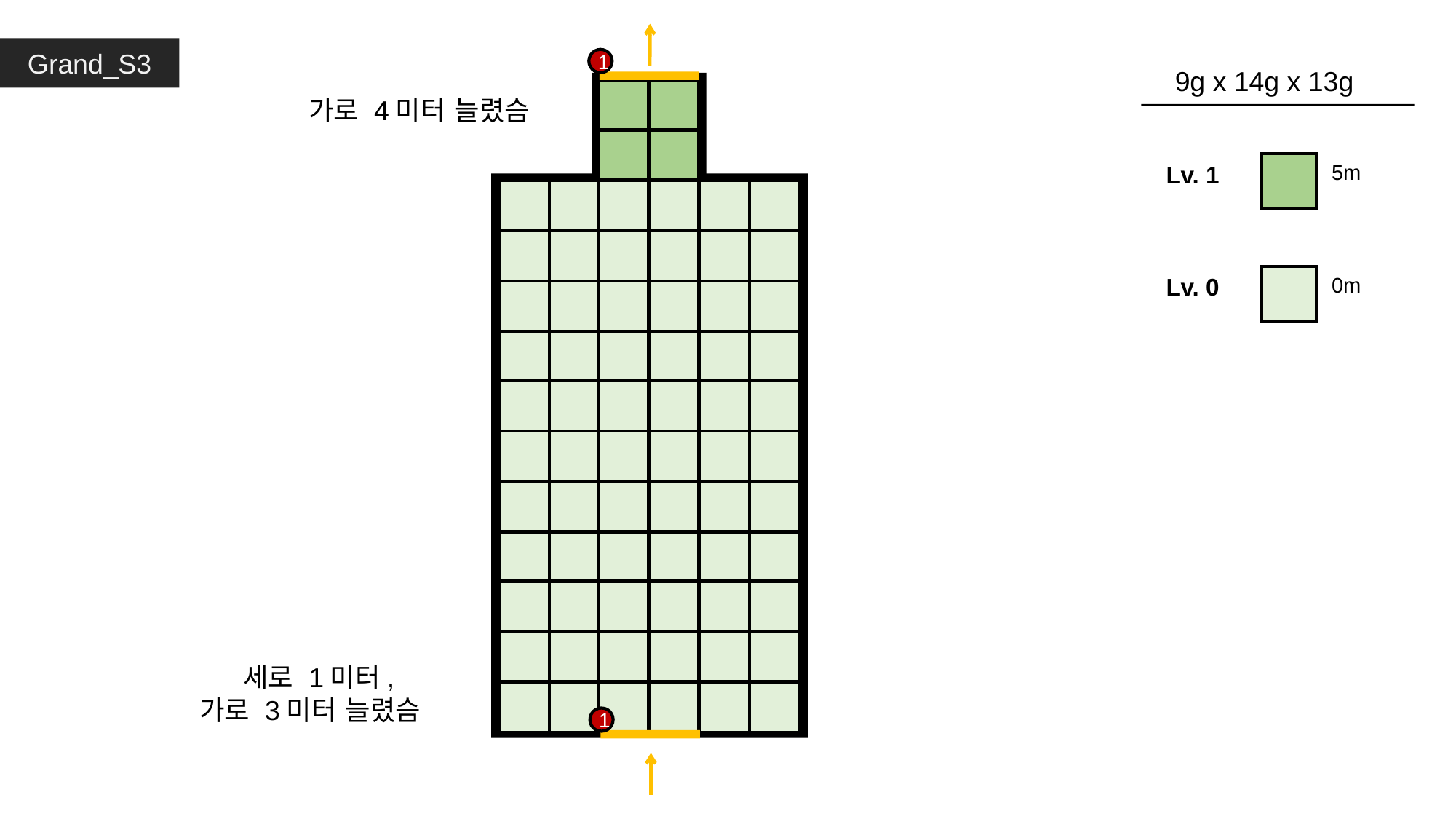

Grand_S3
1
9g x 14g x 13g

가로 4미터 늘렸슴

Lv. 1
5m

Lv. 0

0m

세로 1미터,
가로 3미터 늘렸슴

1